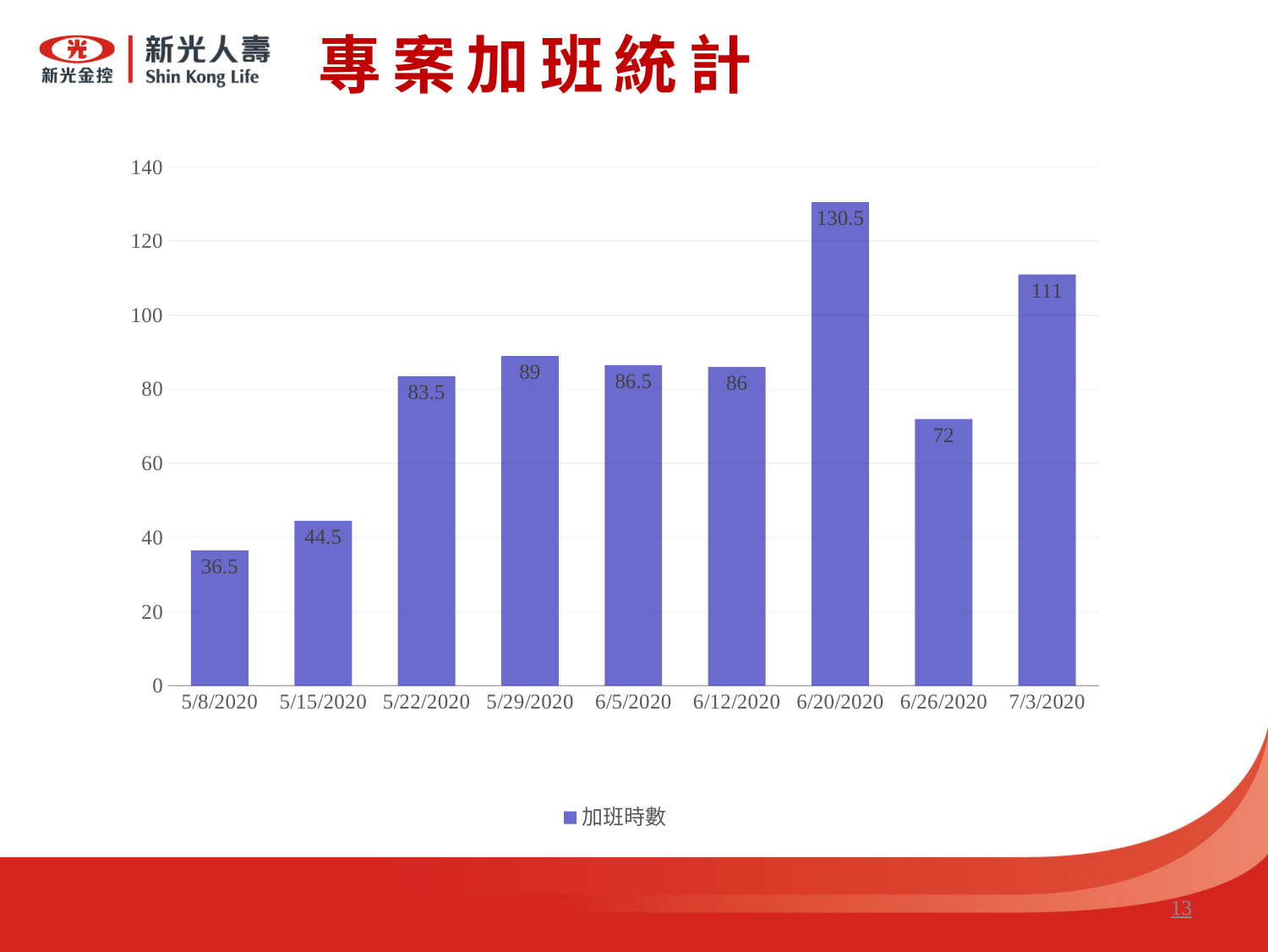

專案加班統計

### Chart

| Category | 加班時數 |
|---|---|
| 43959 | 36.5 |
| 43966 | 44.5 |
| 43973 | 83.5 |
| 43980 | 89.0 |
| 43987 | 86.5 |
| 43994 | 86.0 |
| 44002 | 130.5 |
| 44008 | 72.0 |
| 44015 | 111.0 |
13